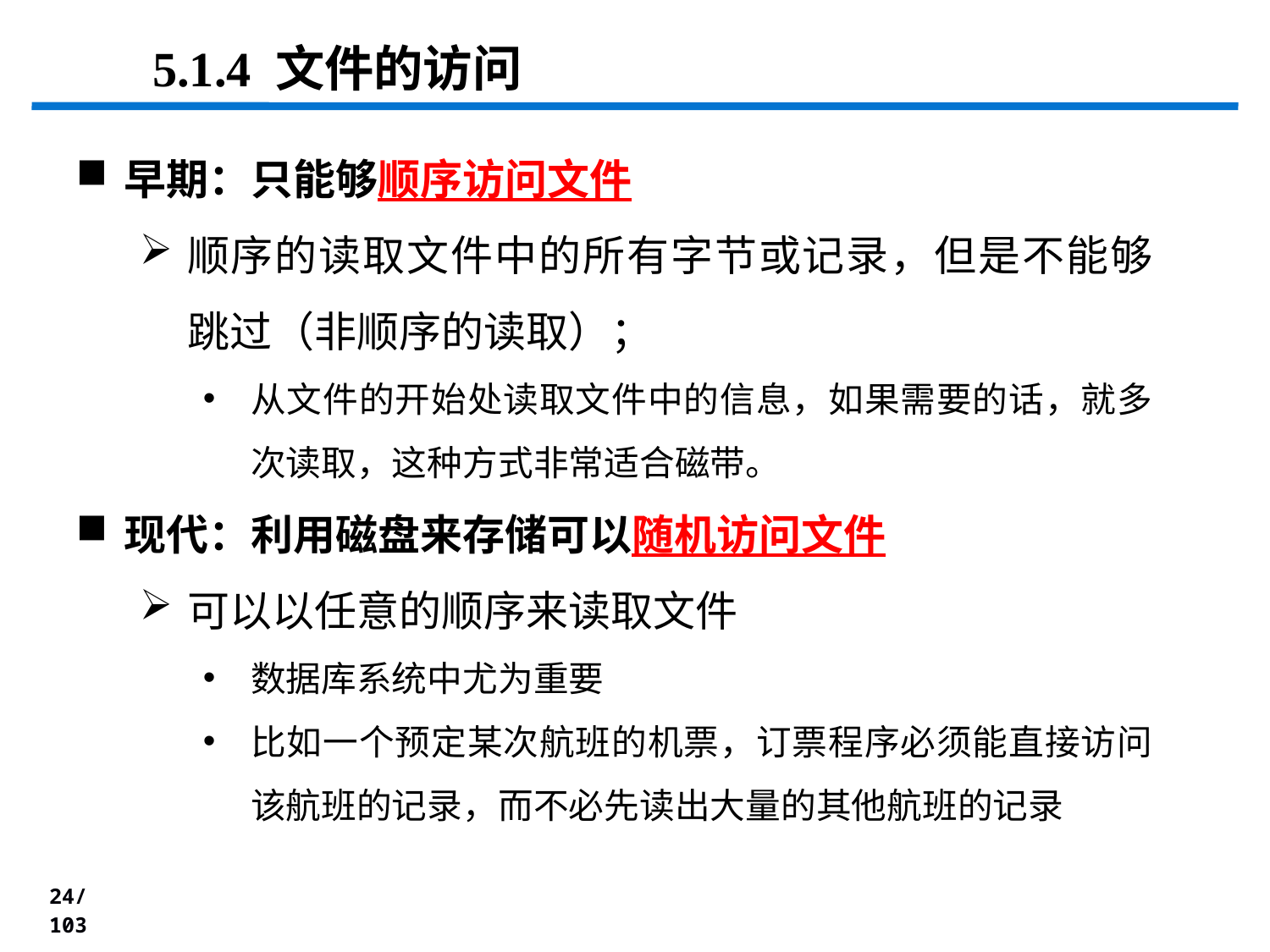

5.1.4 文件的访问
早期：只能够顺序访问文件
顺序的读取文件中的所有字节或记录，但是不能够跳过（非顺序的读取）；
从文件的开始处读取文件中的信息，如果需要的话，就多次读取，这种方式非常适合磁带。
现代：利用磁盘来存储可以随机访问文件
可以以任意的顺序来读取文件
数据库系统中尤为重要
比如一个预定某次航班的机票，订票程序必须能直接访问该航班的记录，而不必先读出大量的其他航班的记录